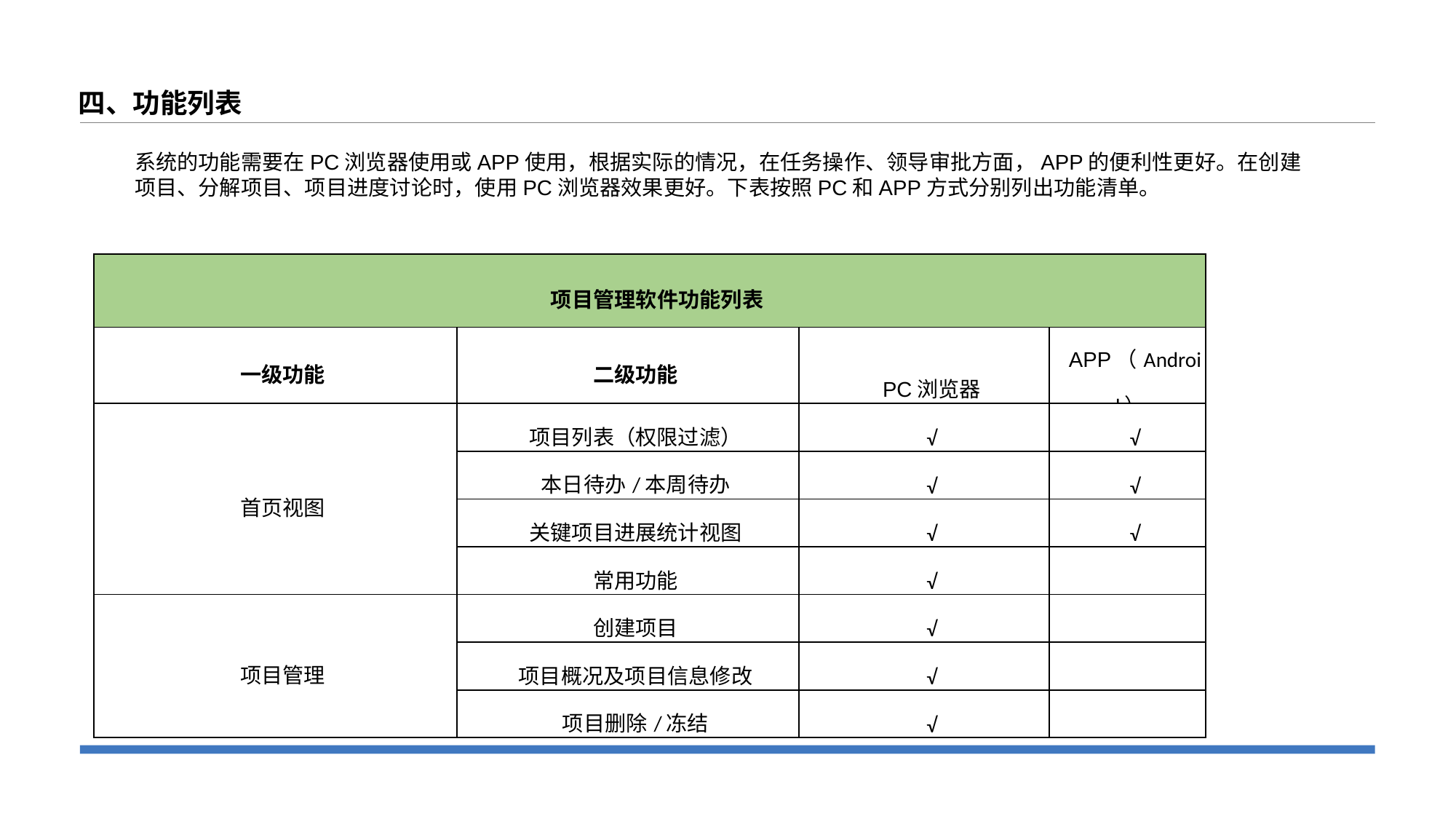

四、功能列表
系统的功能需要在PC浏览器使用或APP使用，根据实际的情况，在任务操作、领导审批方面，APP的便利性更好。在创建项目、分解项目、项目进度讨论时，使用PC浏览器效果更好。下表按照PC和APP方式分别列出功能清单。
| 项目管理软件功能列表 |  |  |  |
| --- | --- | --- | --- |
| 一级功能 | 二级功能 | PC浏览器 | APP（Android） |
| 首页视图 | 项目列表（权限过滤） | √ | √ |
|  | 本日待办/本周待办 | √ | √ |
|  | 关键项目进展统计视图 | √ | √ |
|  | 常用功能 | √ |  |
| 项目管理 | 创建项目 | √ |  |
|  | 项目概况及项目信息修改 | √ |  |
|  | 项目删除/冻结 | √ |  |